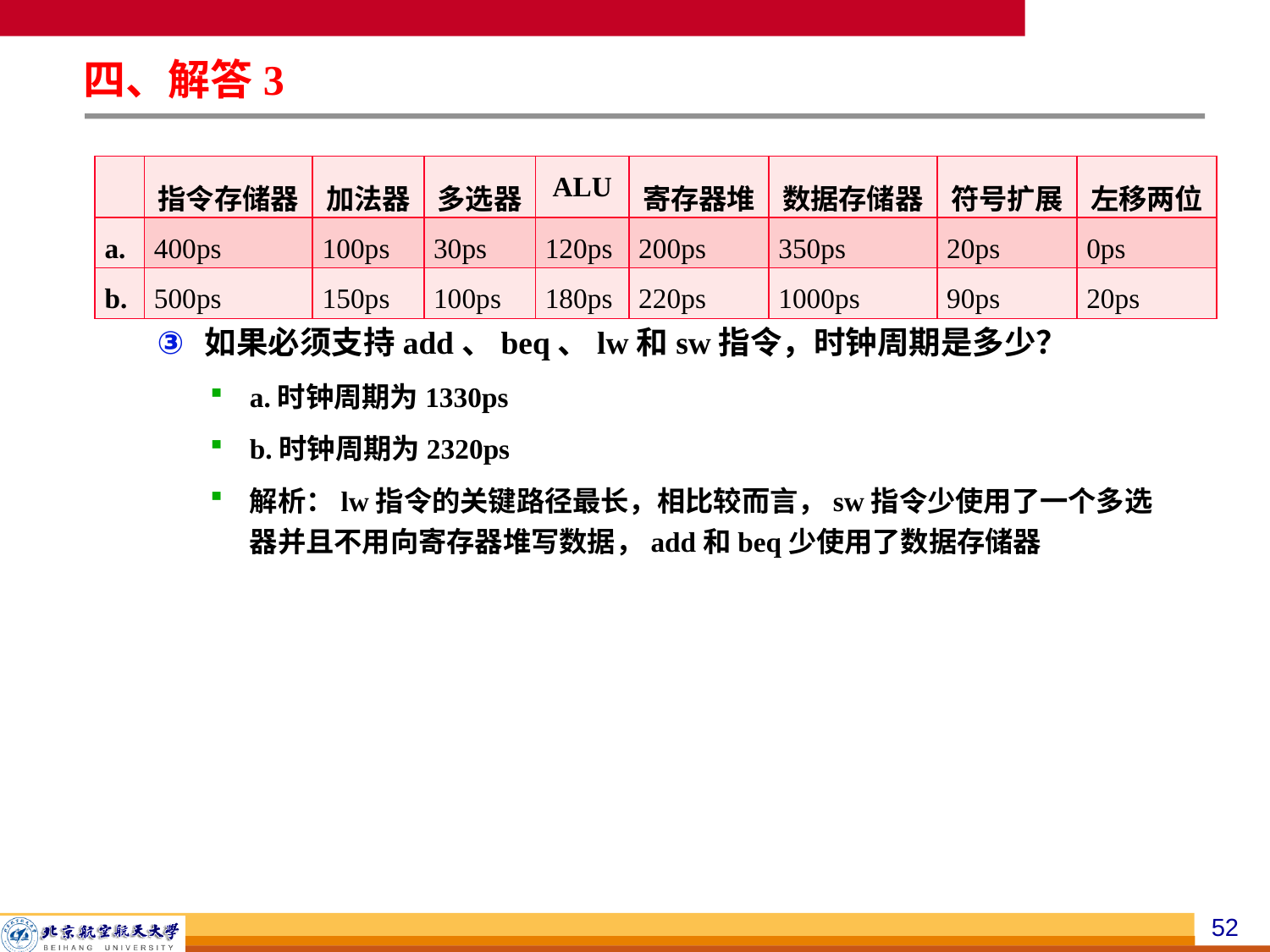

四、解答3

如果必须支持add、beq、lw和sw指令，时钟周期是多少？
a.时钟周期为1330ps
b.时钟周期为2320ps
解析：lw指令的关键路径最长，相比较而言，sw指令少使用了一个多选器并且不用向寄存器堆写数据，add和beq少使用了数据存储器
|  | 指令存储器 | 加法器 | 多选器 | ALU | 寄存器堆 | 数据存储器 | 符号扩展 | 左移两位 |
| --- | --- | --- | --- | --- | --- | --- | --- | --- |
| a. | 400ps | 100ps | 30ps | 120ps | 200ps | 350ps | 20ps | 0ps |
| b. | 500ps | 150ps | 100ps | 180ps | 220ps | 1000ps | 90ps | 20ps |